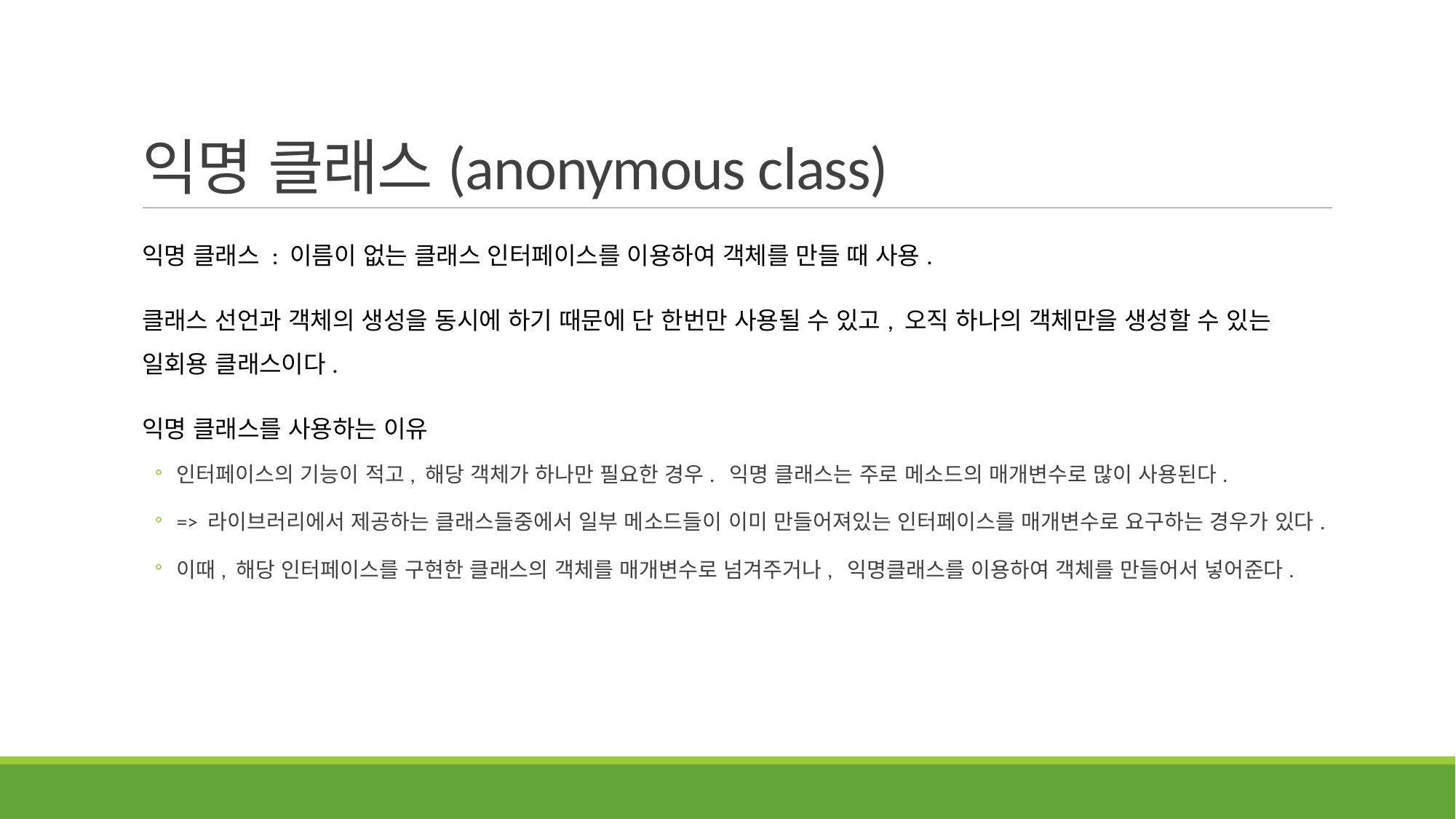

# 익명 클래스(anonymous class)
익명 클래스 : 이름이 없는 클래스 인터페이스를 이용하여 객체를 만들 때 사용.
클래스 선언과 객체의 생성을 동시에 하기 때문에 단 한번만 사용될 수 있고, 오직 하나의 객체만을 생성할 수 있는 일회용 클래스이다.
익명 클래스를 사용하는 이유
인터페이스의 기능이 적고, 해당 객체가 하나만 필요한 경우.  익명 클래스는 주로 메소드의 매개변수로 많이 사용된다.
=> 라이브러리에서 제공하는 클래스들중에서 일부 메소드들이 이미 만들어져있는 인터페이스를 매개변수로 요구하는 경우가 있다.
이때, 해당 인터페이스를 구현한 클래스의 객체를 매개변수로 넘겨주거나,  익명클래스를 이용하여 객체를 만들어서 넣어준다.